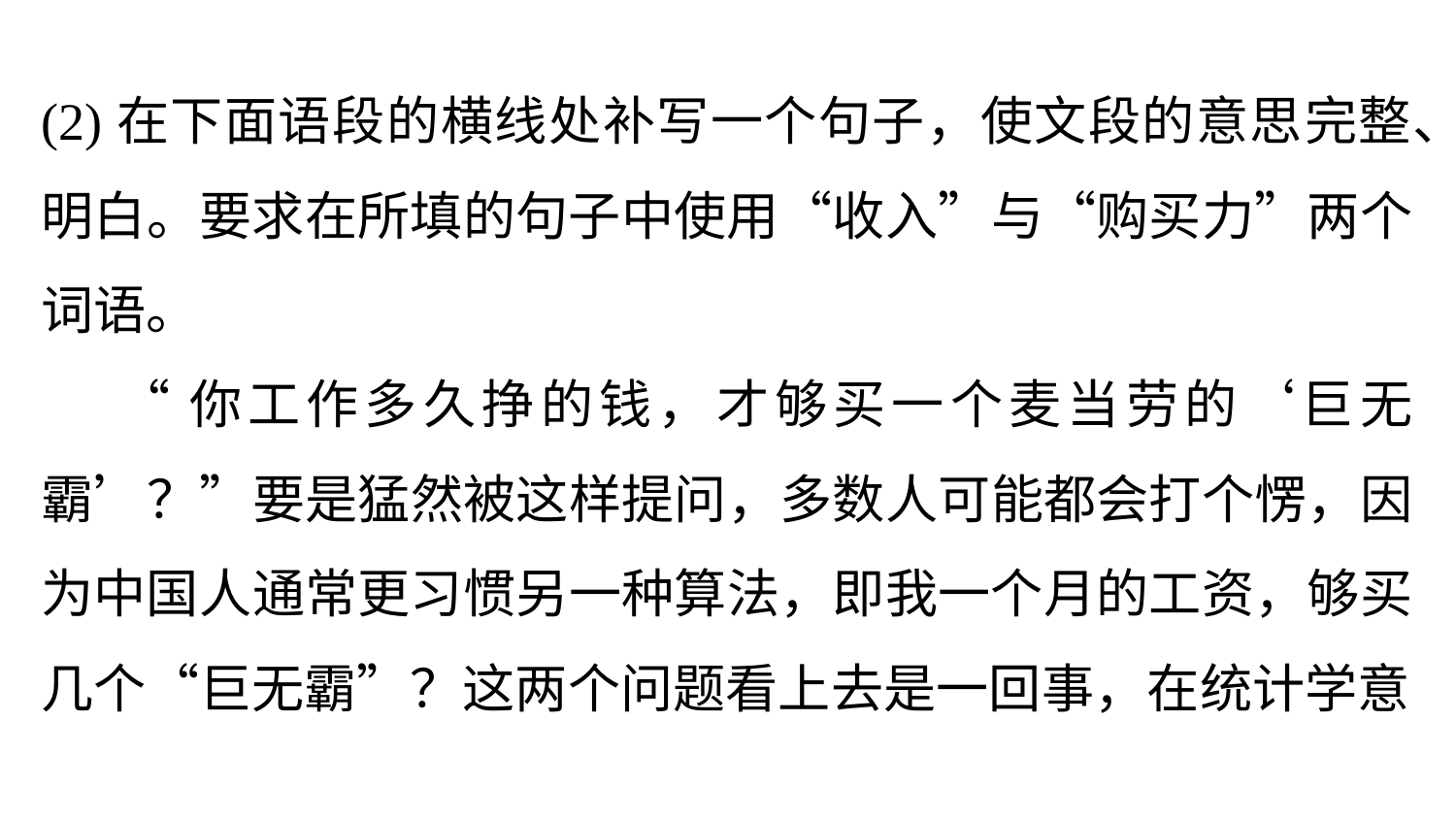

(2)在下面语段的横线处补写一个句子，使文段的意思完整、明白。要求在所填的句子中使用“收入”与“购买力”两个词语。
    “你工作多久挣的钱，才够买一个麦当劳的‘巨无霸’？”要是猛然被这样提问，多数人可能都会打个愣，因为中国人通常更习惯另一种算法，即我一个月的工资，够买几个“巨无霸”？这两个问题看上去是一回事，在统计学意